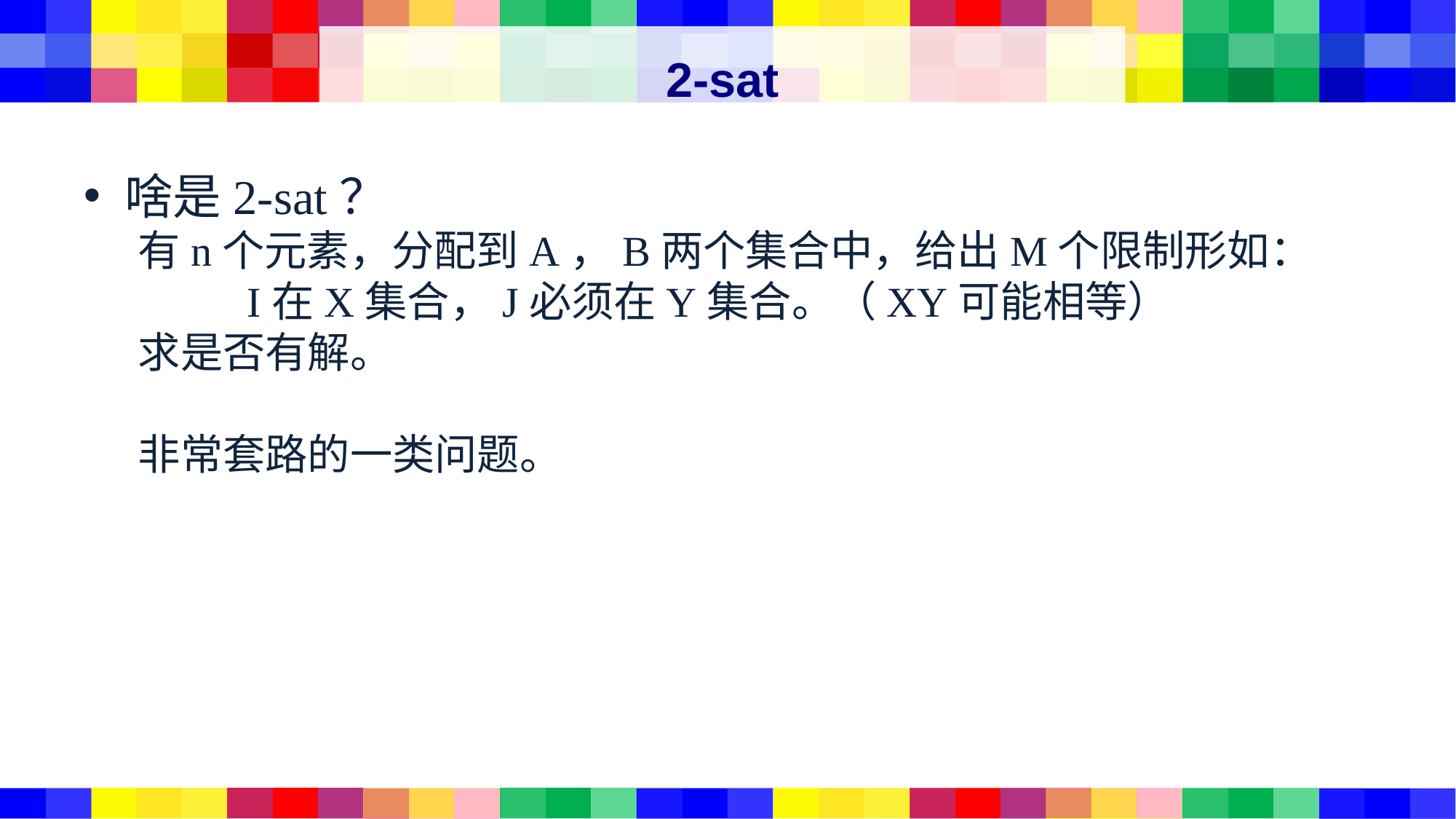

# 2-sat
啥是2-sat？
有n个元素，分配到A，B两个集合中，给出M个限制形如：
	I在X集合，J必须在Y集合。（XY可能相等）
求是否有解。

非常套路的一类问题。